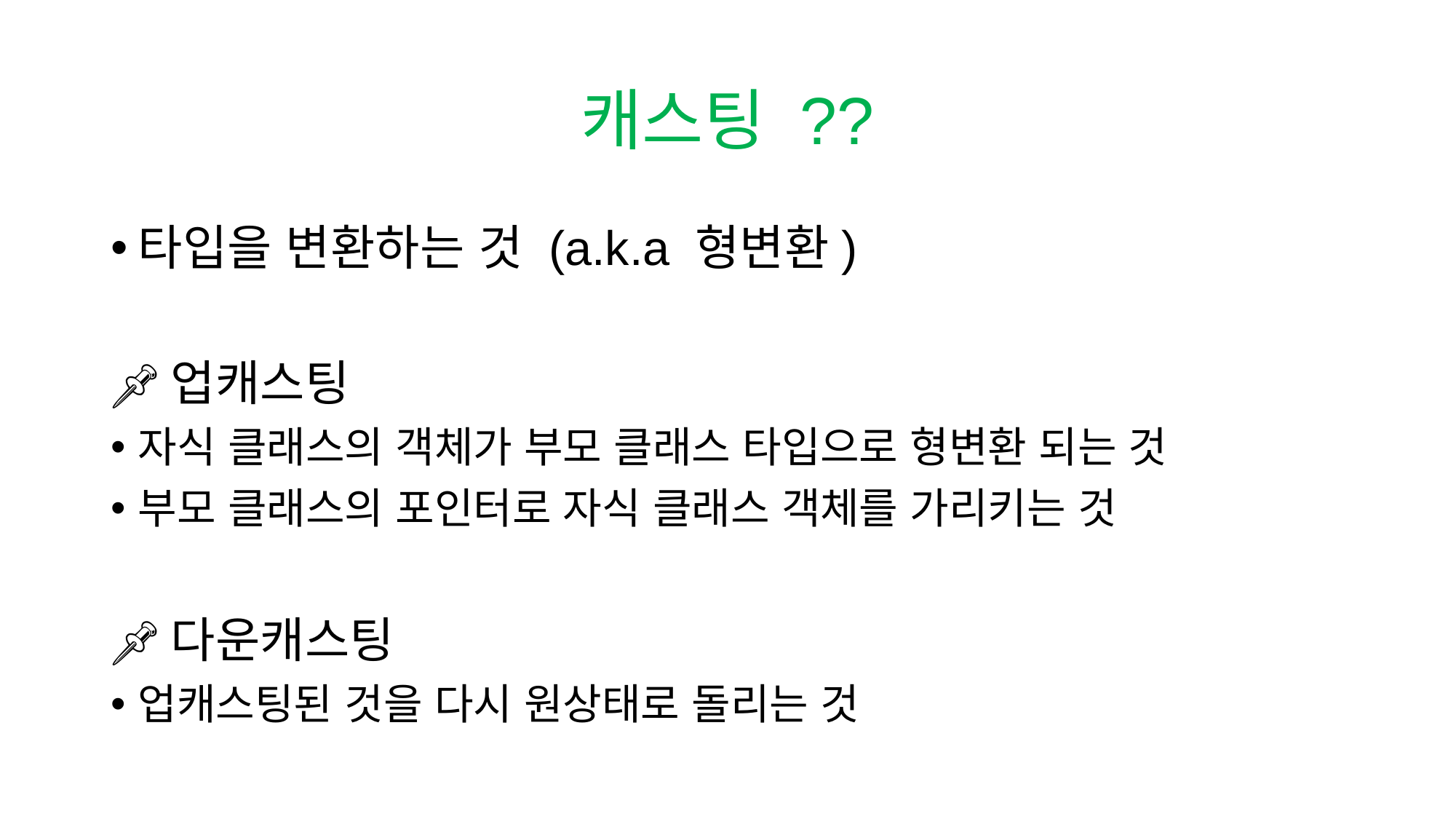

# 캐스팅 ??
타입을 변환하는 것 (a.k.a 형변환)

📌업캐스팅
자식 클래스의 객체가 부모 클래스 타입으로 형변환 되는 것
부모 클래스의 포인터로 자식 클래스 객체를 가리키는 것

📌다운캐스팅
업캐스팅된 것을 다시 원상태로 돌리는 것